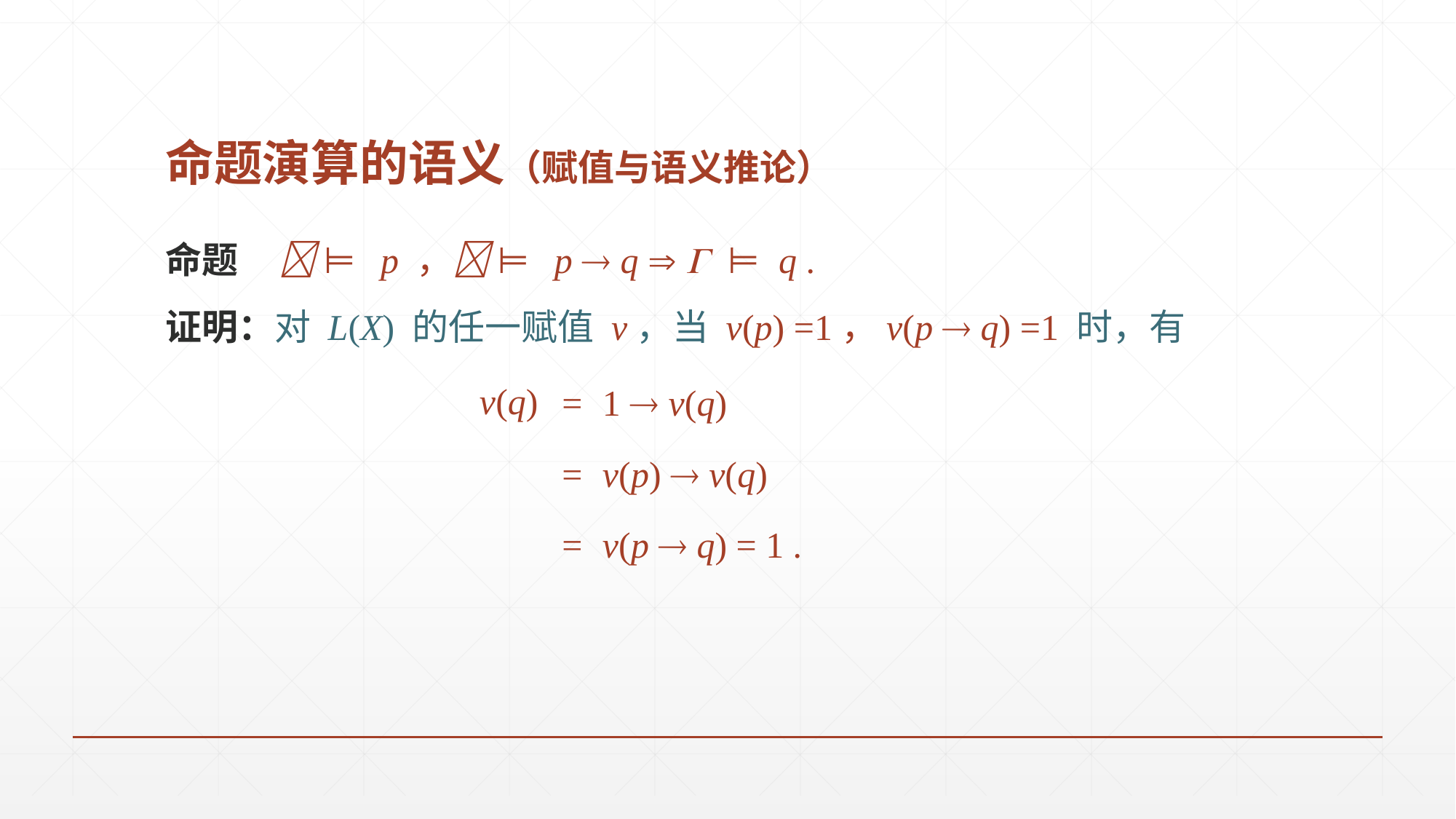

# 命题演算的语义（赋值与语义推论）
命题     Γ ⊨  p ，Γ ⊨  p → q ⇒ Γ  ⊨  q .
证明：对 L(X) 的任一赋值 v，当 v(p) =1，v(p → q) =1 时，有
v(q)
=  1 → v(q)
=  v(p) → v(q)
=  v(p → q) = 1 .